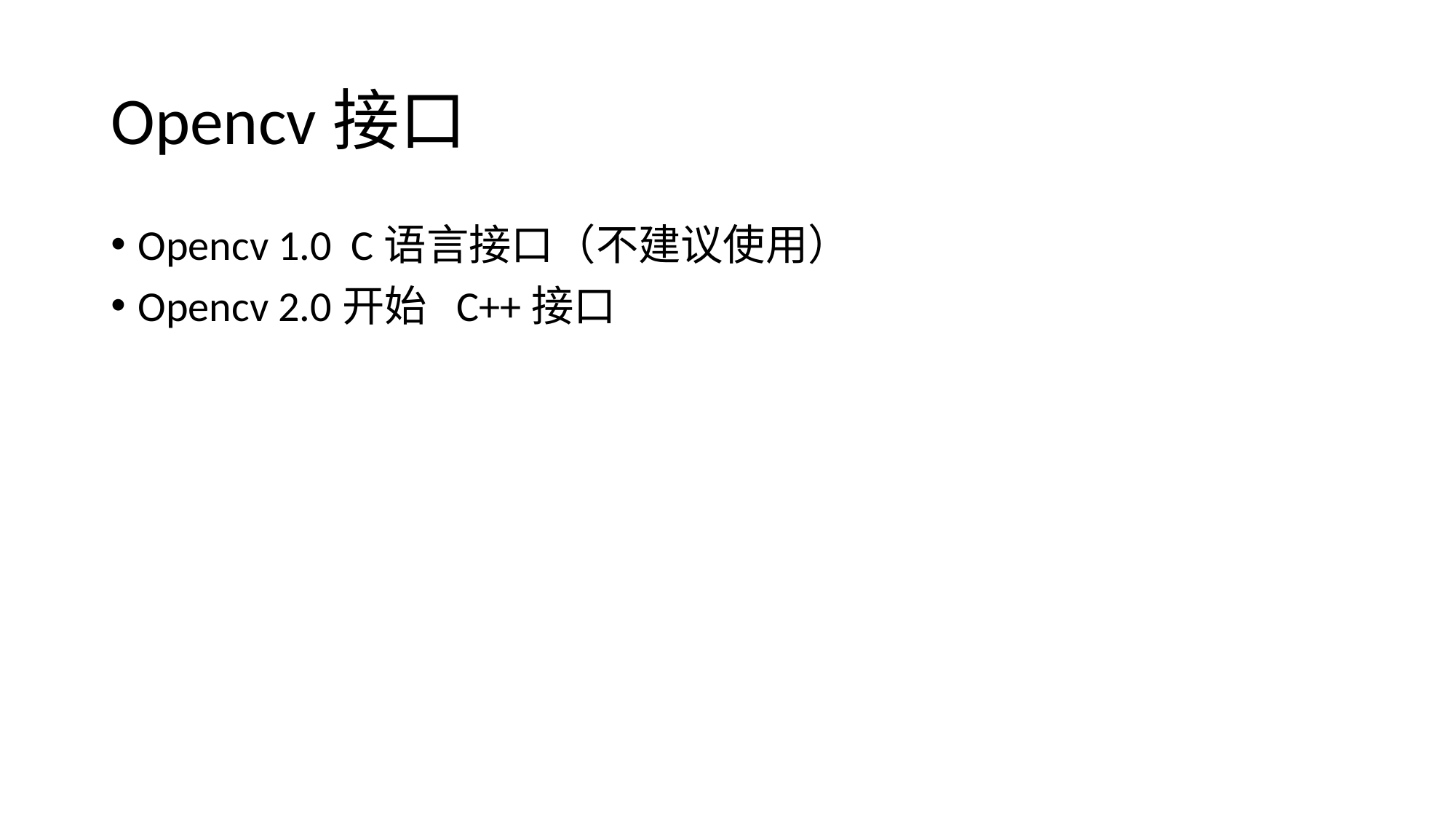

# Opencv接口
Opencv 1.0  C语言接口（不建议使用）
Opencv 2.0开始  C++接口